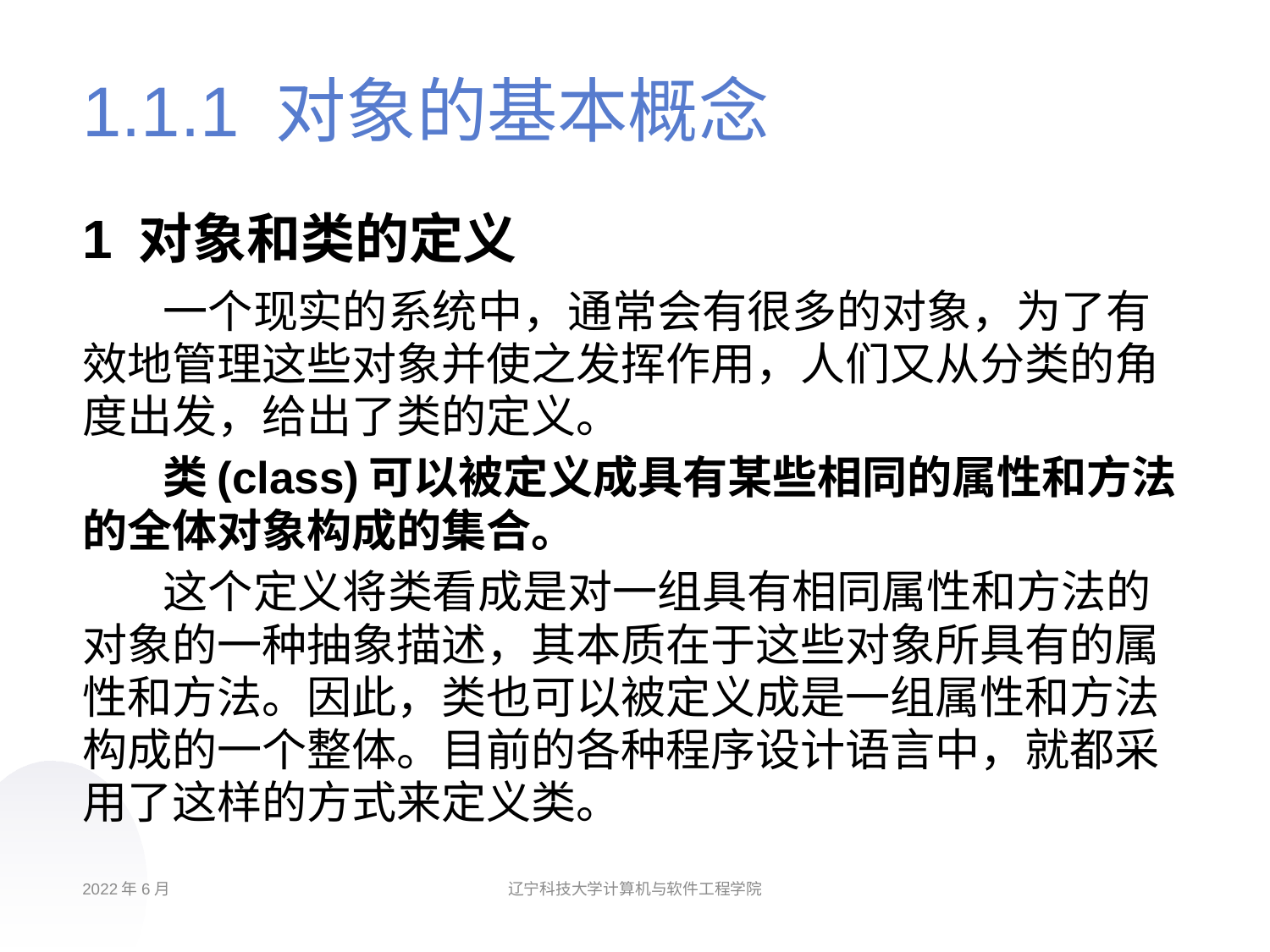

# 1.1.1 对象的基本概念
1 对象和类的定义
一个现实的系统中，通常会有很多的对象，为了有效地管理这些对象并使之发挥作用，人们又从分类的角度出发，给出了类的定义。
类(class)可以被定义成具有某些相同的属性和方法的全体对象构成的集合。
这个定义将类看成是对一组具有相同属性和方法的对象的一种抽象描述，其本质在于这些对象所具有的属性和方法。因此，类也可以被定义成是一组属性和方法构成的一个整体。目前的各种程序设计语言中，就都采用了这样的方式来定义类。

2022年6月
辽宁科技大学计算机与软件工程学院
6